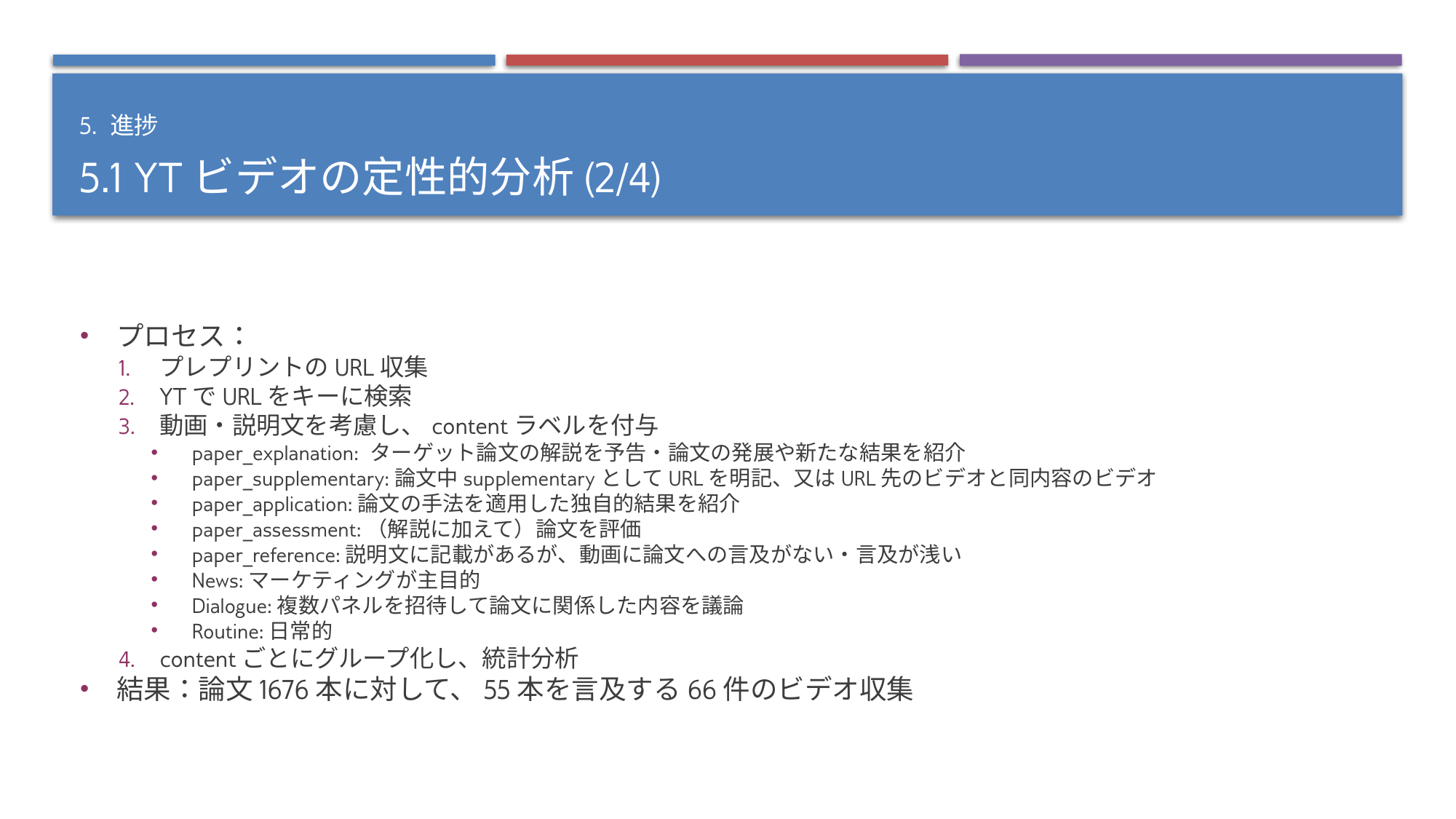

5. 進捗
5.1 YTビデオの定性的分析(2/4)
プロセス：
プレプリントのURL収集
YTでURLをキーに検索
動画・説明文を考慮し、contentラベルを付与
paper_explanation: ターゲット論文の解説を予告・論文の発展や新たな結果を紹介
paper_supplementary:論文中supplementaryとしてURLを明記、又はURL先のビデオと同内容のビデオ
paper_application:論文の手法を適用した独自的結果を紹介
paper_assessment:（解説に加えて）論文を評価
paper_reference:説明文に記載があるが、動画に論文への言及がない・言及が浅い
News:マーケティングが主目的
Dialogue:複数パネルを招待して論文に関係した内容を議論
Routine:日常的
contentごとにグループ化し、統計分析
結果：論文1676本に対して、55本を言及する66件のビデオ収集